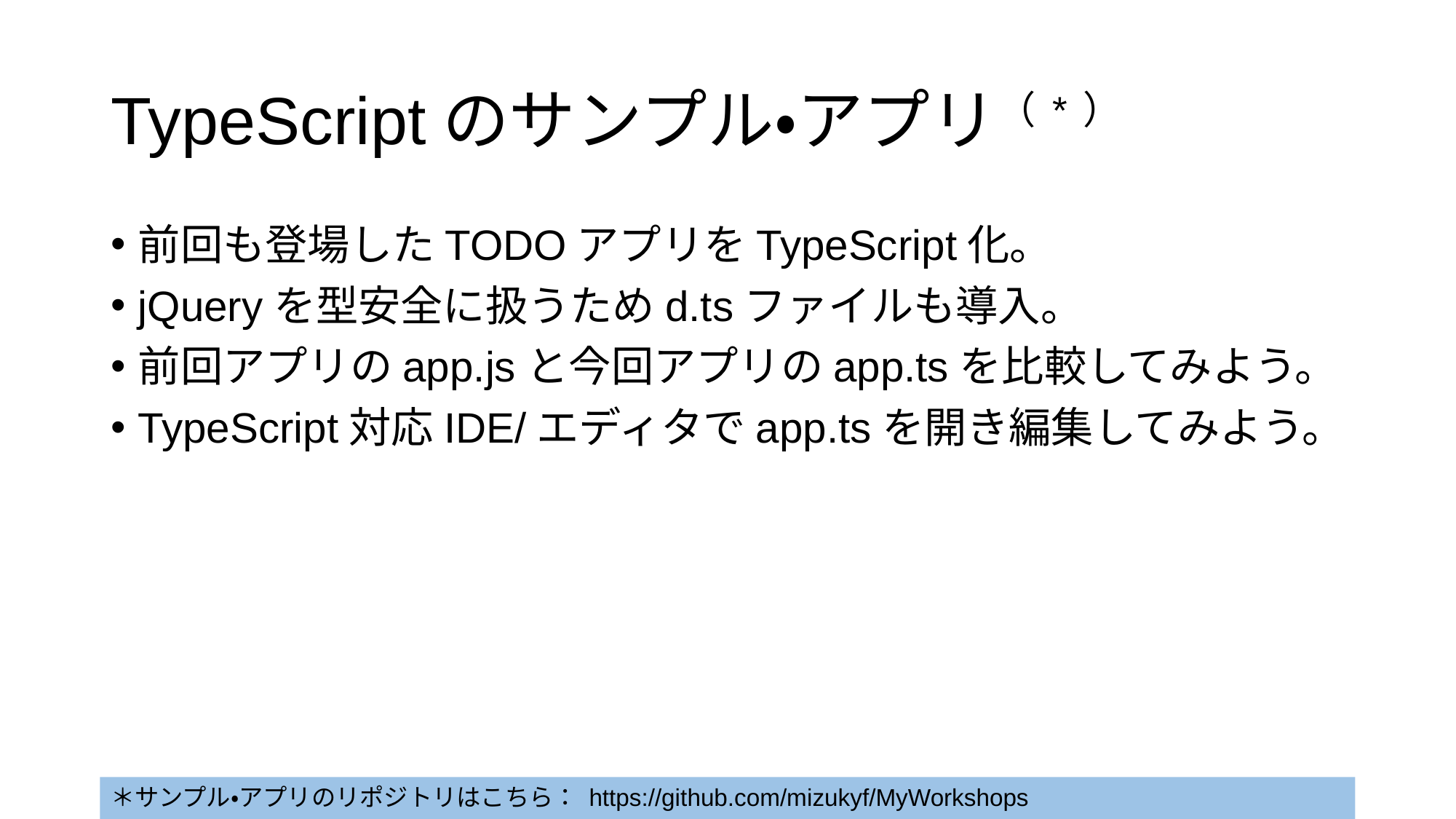

# TypeScriptのサンプル・アプリ（*）
前回も登場したTODOアプリをTypeScript化。
jQueryを型安全に扱うためd.tsファイルも導入。
前回アプリのapp.jsと今回アプリのapp.tsを比較してみよう。
TypeScript対応IDE/エディタでapp.tsを開き編集してみよう。
＊サンプル・アプリのリポジトリはこちら： https://github.com/mizukyf/MyWorkshops